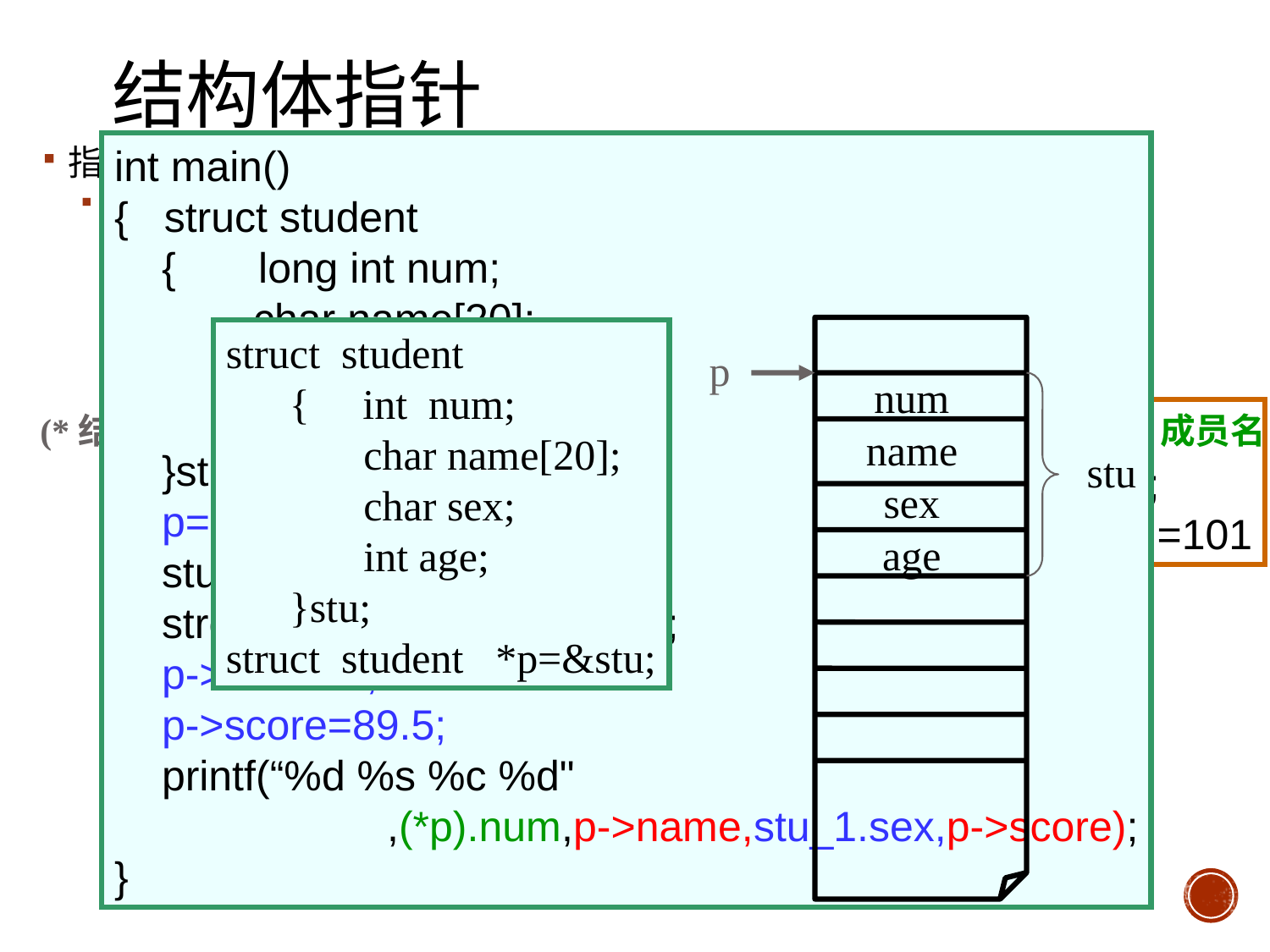

# 结构体指针
int main()
{   struct student
    {       long int num;
	 char name[20];
	 char sex;
	 float score;
    }stu_1,*p;
    p=&stu_1;
    stu_1.num=89101;
    strcpy(stu_1.name,"Li Lin");
    p->sex='M';
    p->score=89.5;
    printf(“%d %s %c %d"
                       ,(*p).num,p->name,stu_1.sex,p->score);
}
指向结构体变量的指针
定义形式：struct  结构体名   *结构体指针名;
例   struct  student  *p;
使用结构体指针变量引用成员形式
struct  student
      {     int  num;
             char name[20];
             char sex;
             int age;
      }stu;
struct  student   *p=&stu;

p
num

name
stu
sex

age

存放结构体变量在内存的起始地址
例    int    n;
        int   *p=&n;
       *p=10;       ⇔ n=10
struct    student      stu1;
struct    student      *p=&stu1;
stu1.num=101;   ⇔  (*p).num=101
(*结构体指针名).成员名
结构体指针名->成员名
结构体变量名.成员名

例   指向结构体的指针变量
指向运算符
优先级: 2
结合方向：从左向右
22